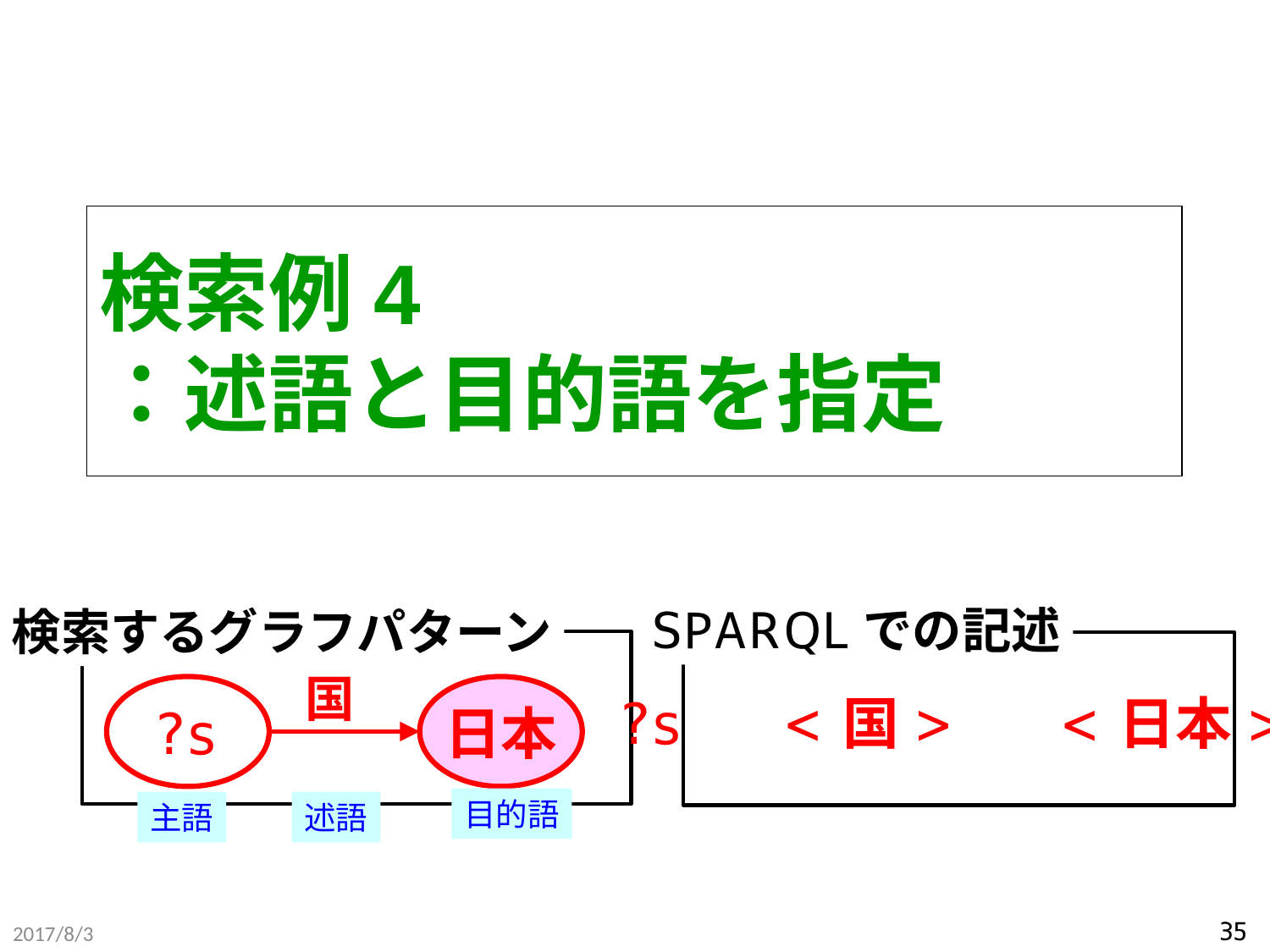

# 検索例4 ：述語と目的語を指定
SPARQLでの記述
検索するグラフパターン

国
?s
日本
?s 　<国> 　<日本>
目的語
述語
主語
2017/8/3
35